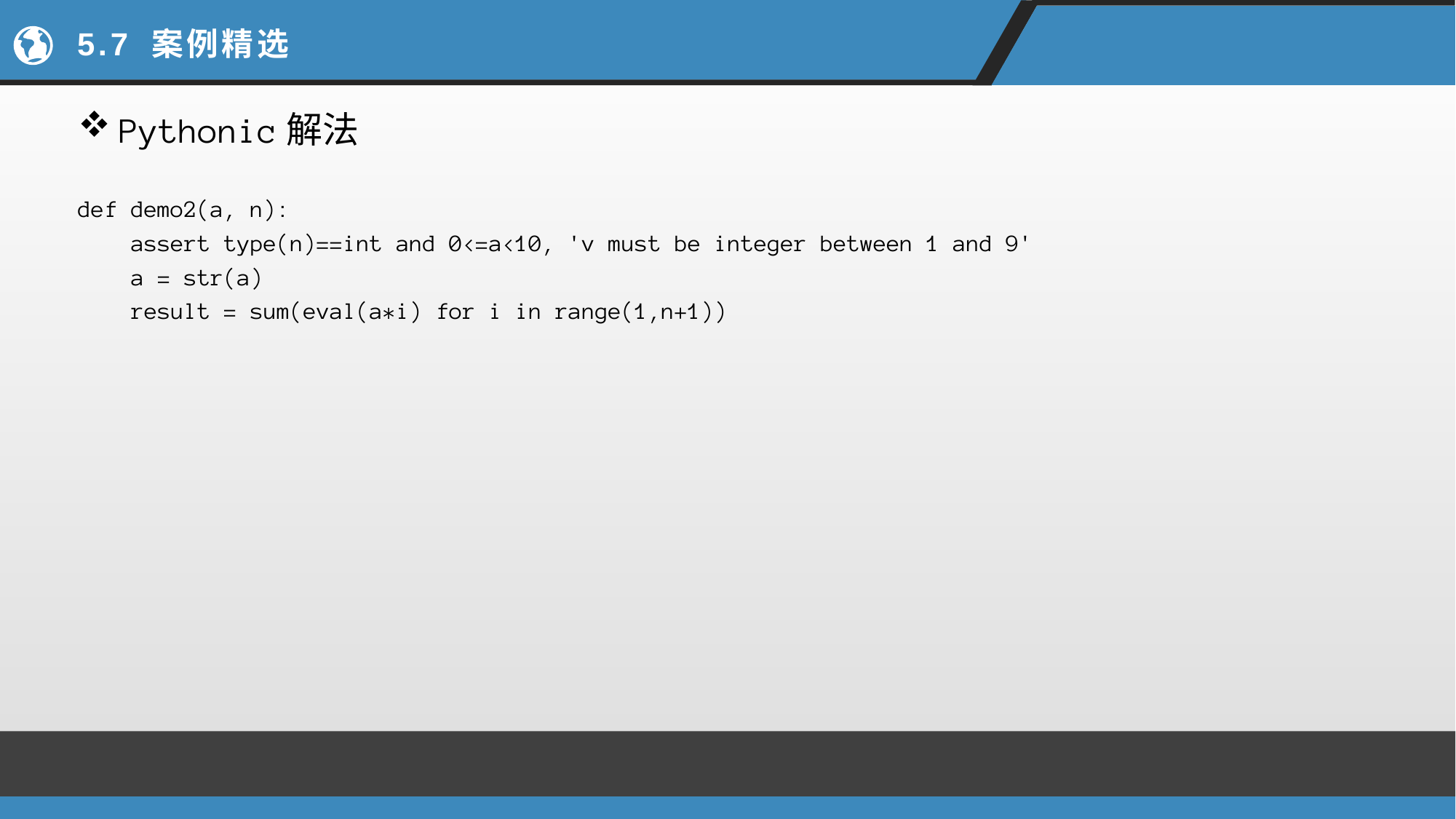

# 5.7 案例精选

Pythonic解法

def demo2(a, n):
    assert type(n)==int and 0<=a<10, 'v must be integer between 1 and 9'
    a = str(a)
    result = sum(eval(a*i) for i in range(1,n+1))